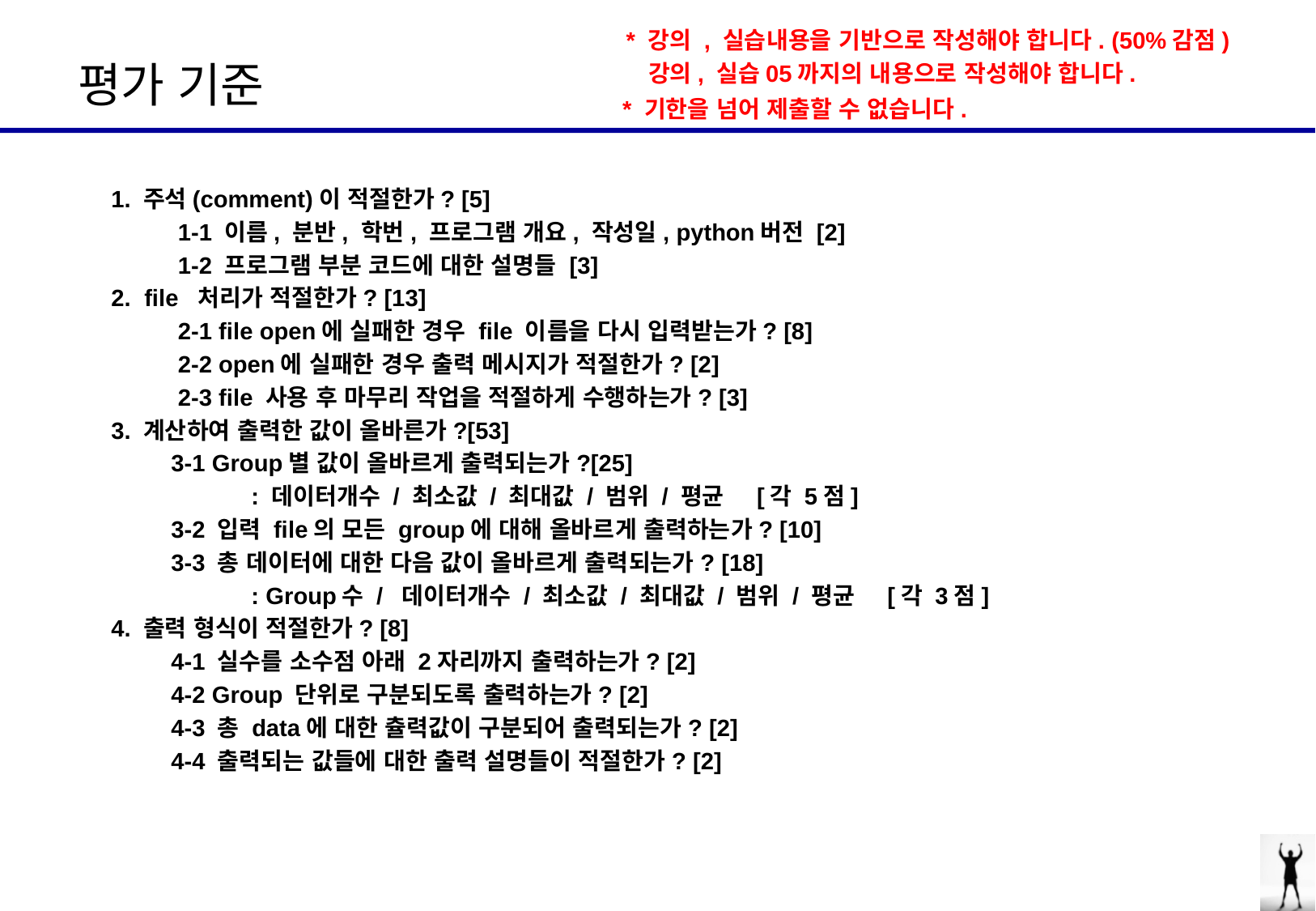

7
    * 강의 , 실습내용을 기반으로 작성해야 합니다. (50%감점)
      강의, 실습05까지의 내용으로 작성해야 합니다.
   * 기한을 넘어 제출할 수 없습니다.

# 평가 기준
     1. 주석(comment)이 적절한가? [5]
               1-1 이름, 분반, 학번, 프로그램 개요, 작성일, python버전 [2]
               1-2 프로그램 부분 코드에 대한 설명들 [3]
     2.  file  처리가 적절한가? [13]
               2-1 file open에 실패한 경우 file 이름을 다시 입력받는가? [8]
               2-2 open에 실패한 경우 출력 메시지가 적절한가? [2]
               2-3 file 사용 후 마무리 작업을 적절하게 수행하는가? [3]
     3. 계산하여 출력한 값이 올바른가?[53]
              3-1 Group별 값이 올바르게 출력되는가?[25]
                          : 데이터개수 / 최소값 / 최대값 / 범위 / 평균    [각 5점]
              3-2 입력 file의 모든 group에 대해 올바르게 출력하는가? [10]
              3-3 총 데이터에 대한 다음 값이 올바르게 출력되는가? [18]
                          : Group수 /  데이터개수 / 최소값 / 최대값 / 범위 / 평균    [각 3점]
     4. 출력 형식이 적절한가? [8]
              4-1 실수를 소수점 아래 2자리까지 출력하는가? [2]
              4-2 Group 단위로 구분되도록 출력하는가? [2]
              4-3 총 data에 대한 츌력값이 구분되어 출력되는가? [2]
              4-4 출력되는 값들에 대한 출력 설명들이 적절한가? [2]